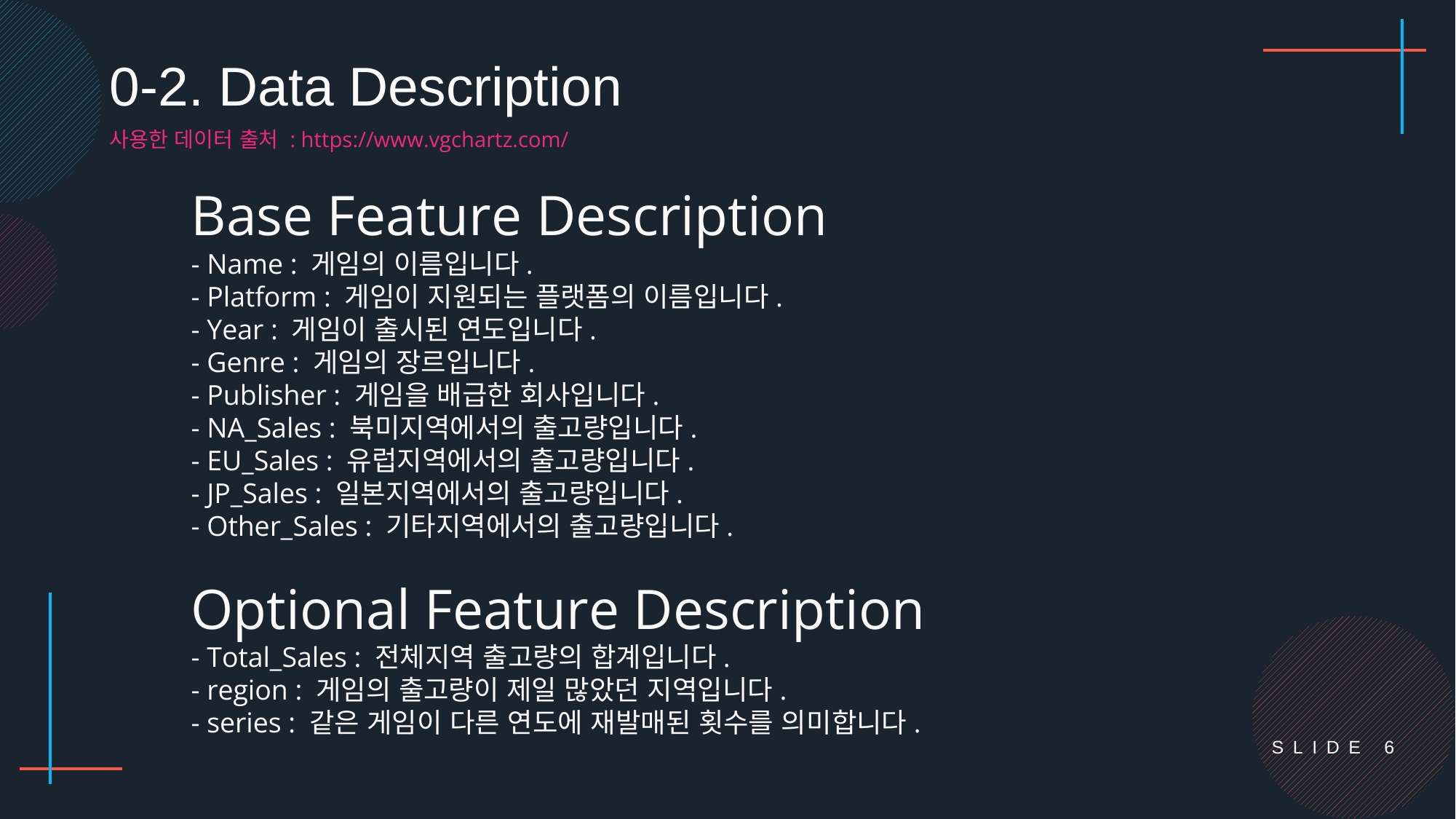

0-2. Data Description
사용한 데이터 출처 : https://www.vgchartz.com/
Base Feature Description
- Name : 게임의 이름입니다.
- Platform : 게임이 지원되는 플랫폼의 이름입니다.
- Year : 게임이 출시된 연도입니다.
- Genre : 게임의 장르입니다.
- Publisher : 게임을 배급한 회사입니다.
- NA_Sales : 북미지역에서의 출고량입니다.
- EU_Sales : 유럽지역에서의 출고량입니다.
- JP_Sales : 일본지역에서의 출고량입니다.
- Other_Sales : 기타지역에서의 출고량입니다.
Optional Feature Description
- Total_Sales : 전체지역 출고량의 합계입니다.
- region : 게임의 출고량이 제일 많았던 지역입니다.
- series : 같은 게임이 다른 연도에 재발매된 횟수를 의미합니다.